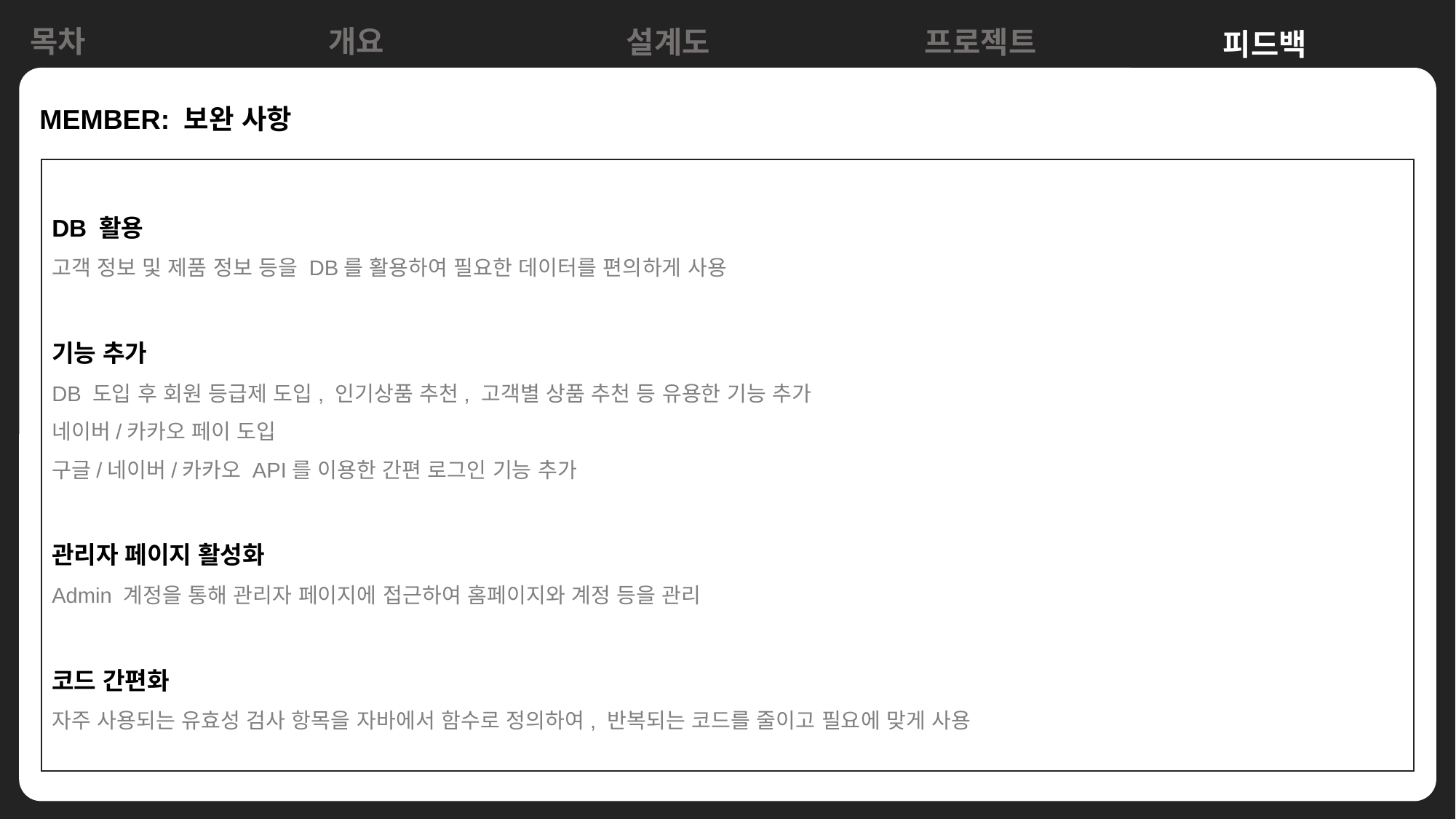

목차
개요
설계도
프로젝트
피드백
김은영
MEMBER: 보완 사항
DB 활용
고객 정보 및 제품 정보 등을 DB를 활용하여 필요한 데이터를 편의하게 사용

기능 추가
DB 도입 후 회원 등급제 도입, 인기상품 추천, 고객별 상품 추천 등 유용한 기능 추가
네이버/카카오 페이 도입
구글/네이버/카카오 API를 이용한 간편 로그인 기능 추가

관리자 페이지 활성화
Admin 계정을 통해 관리자 페이지에 접근하여 홈페이지와 계정 등을 관리

코드 간편화
자주 사용되는 유효성 검사 항목을 자바에서 함수로 정의하여, 반복되는 코드를 줄이고 필요에 맞게 사용